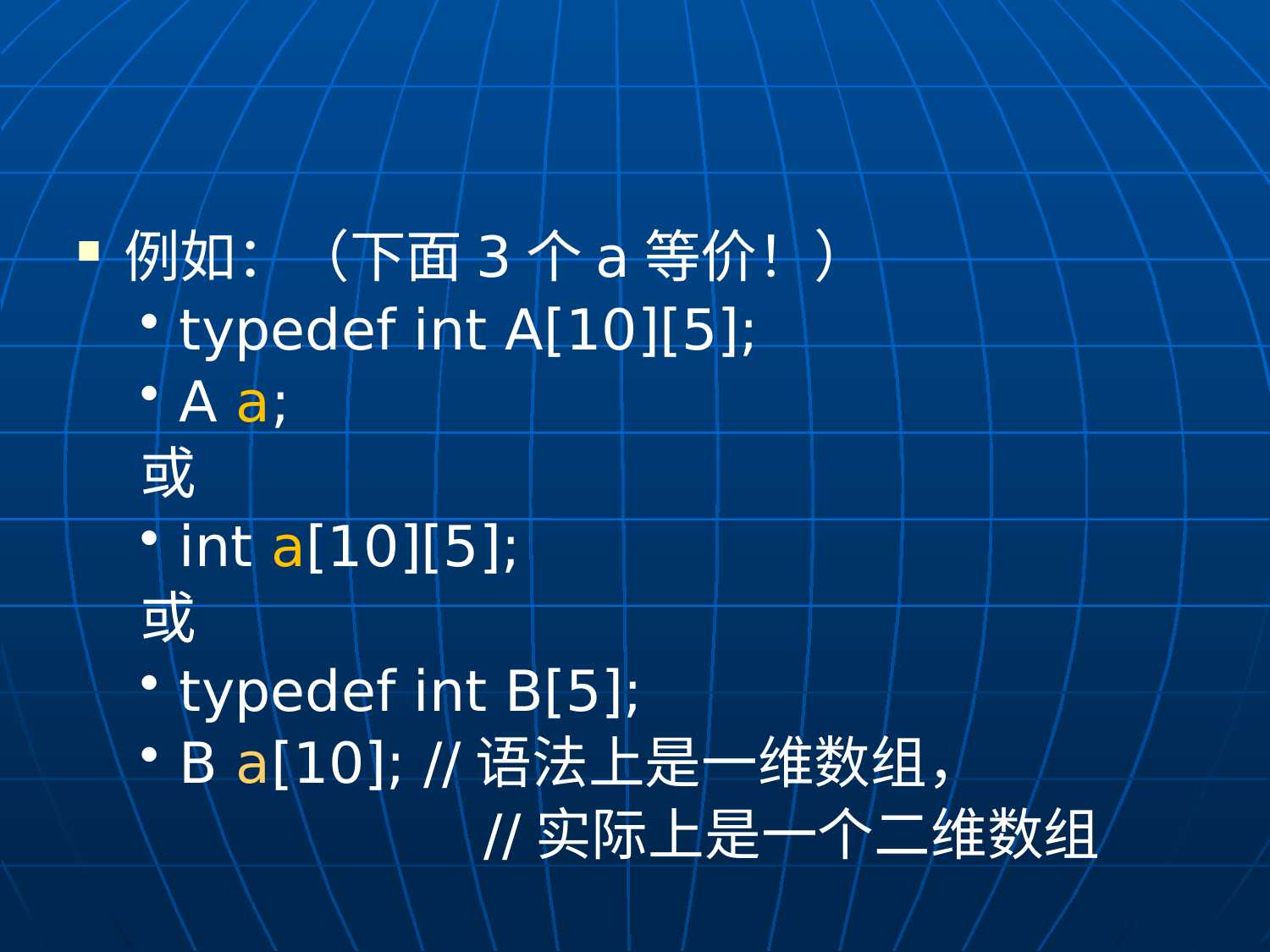

#
例如：（下面3个a等价！）
typedef int A[10][5];
A a;
或
int a[10][5];
或
typedef int B[5];
B a[10]; //语法上是一维数组，
		     //实际上是一个二维数组